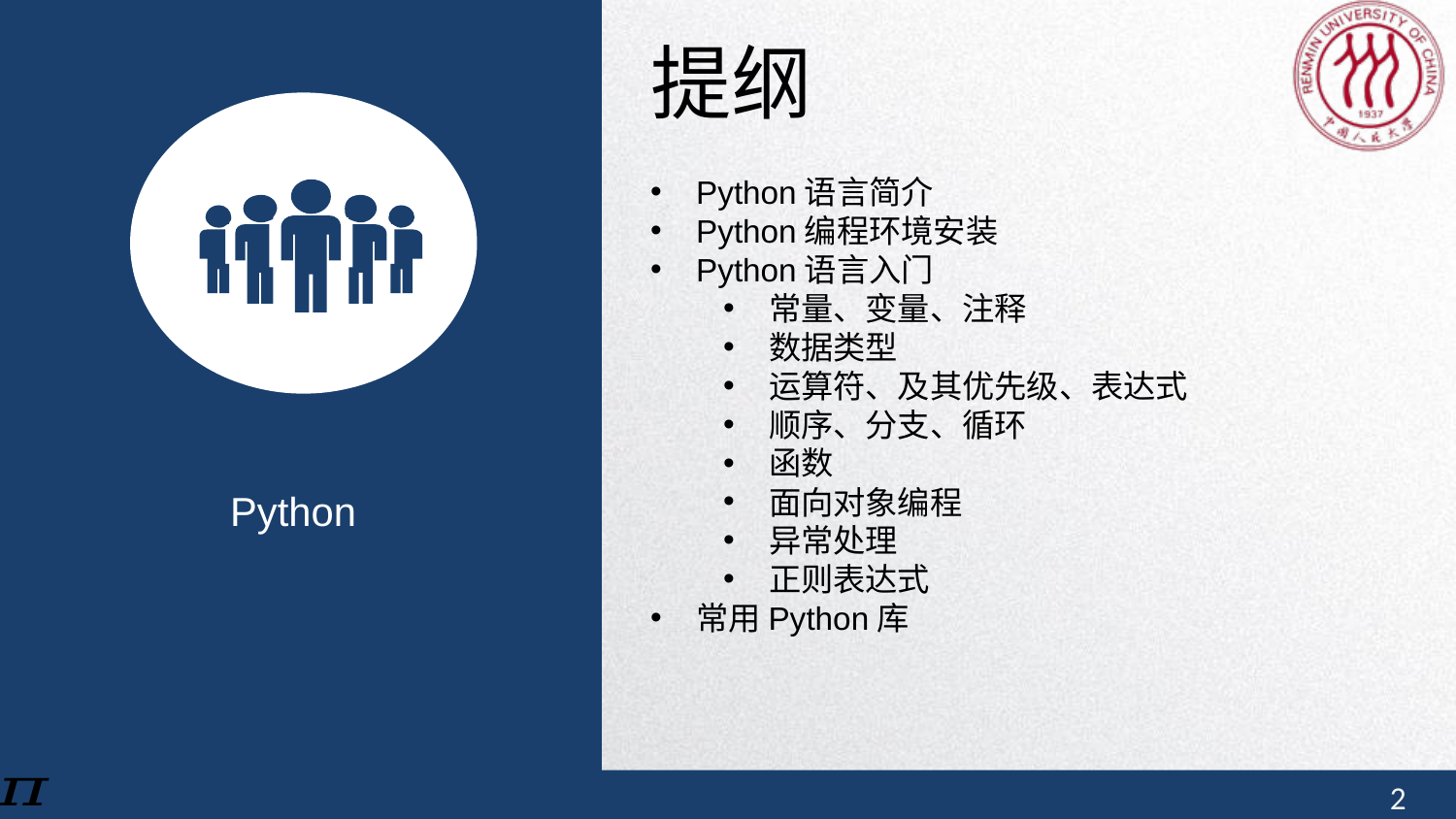

提纲

Python语言简介
Python编程环境安装
Python语言入门
常量、变量、注释
数据类型
运算符、及其优先级、表达式
顺序、分支、循环
函数
面向对象编程
异常处理
正则表达式
常用Python库
Python